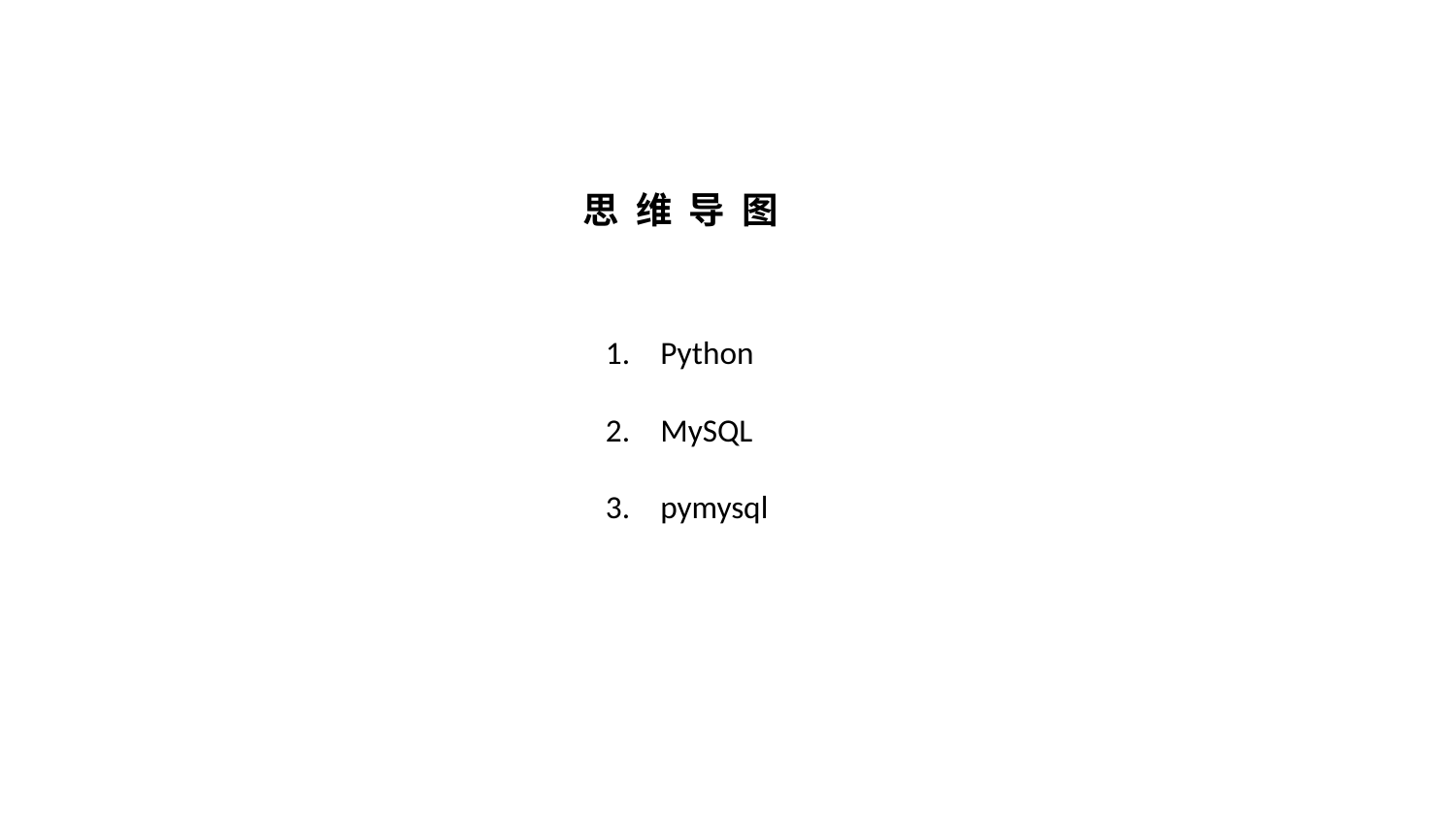

思  维  导  图
Python

MySQL

pymysql